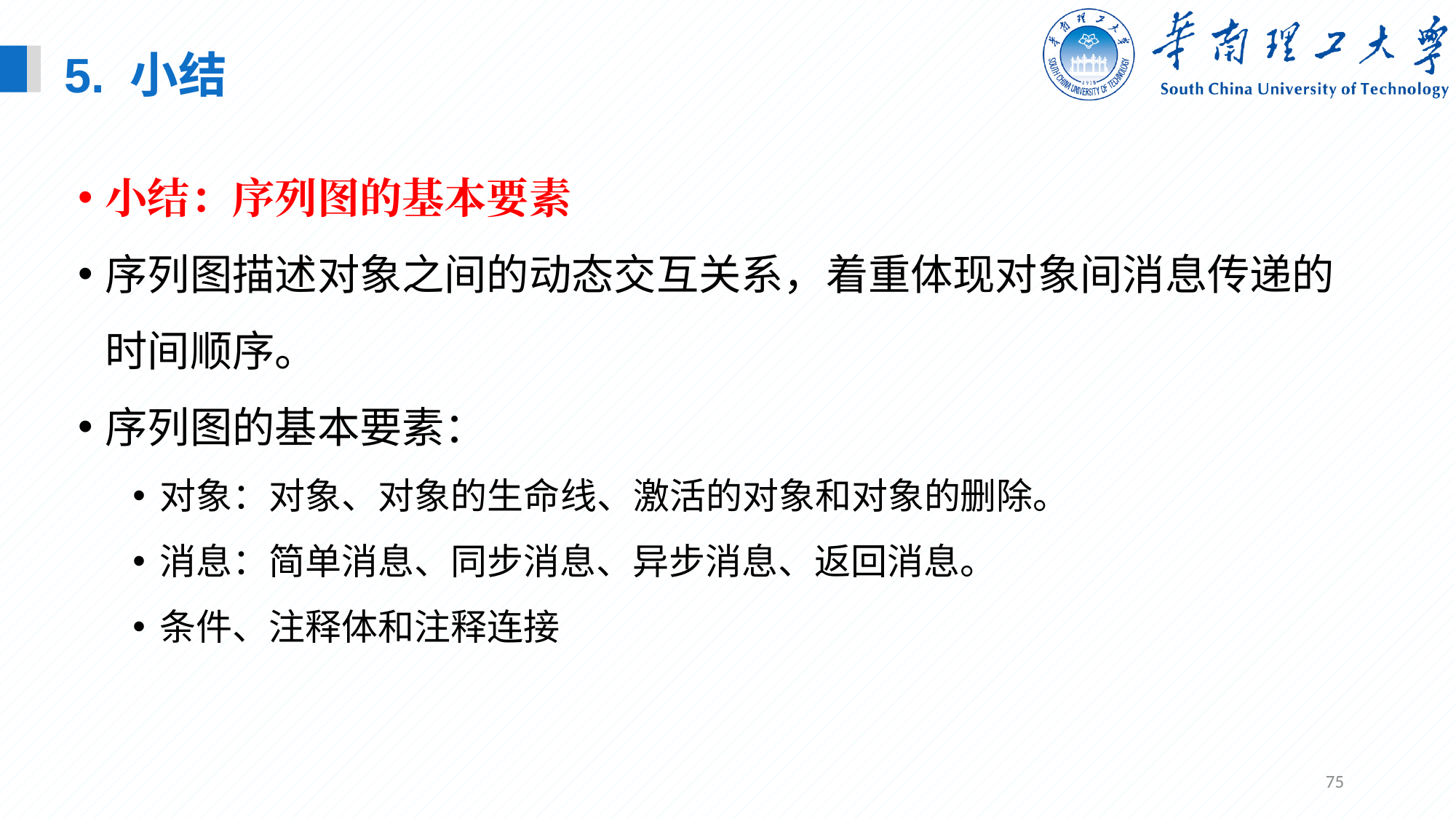

5. 小结
小结：序列图的基本要素
序列图描述对象之间的动态交互关系，着重体现对象间消息传递的时间顺序。
序列图的基本要素：
对象：对象、对象的生命线、激活的对象和对象的删除。
消息：简单消息、同步消息、异步消息、返回消息。
条件、注释体和注释连接
75